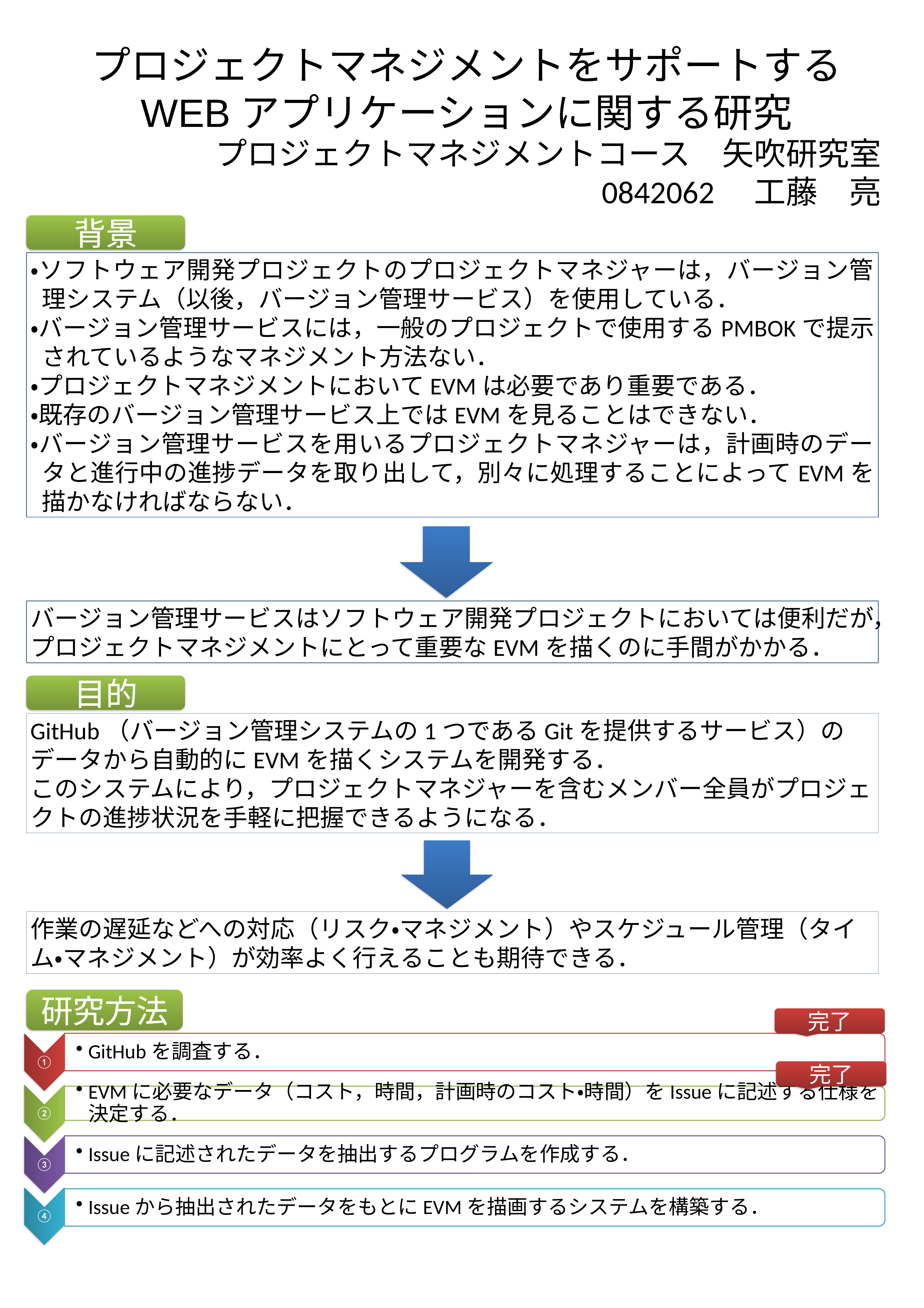

プロジェクトマネジメントをサポートする
WEBアプリケーションに関する研究
プロジェクトマネジメントコース　矢吹研究室　0842062　工藤　亮
背景
・ソフトウェア開発プロジェクトのプロジェクトマネジャーは，バージョン管理システム（以後，バージョン管理サービス）を使用している．
・バージョン管理サービスには，一般のプロジェクトで使用するPMBOKで提示されているようなマネジメント方法ない．
・プロジェクトマネジメントにおいてEVMは必要であり重要である．
・既存のバージョン管理サービス上ではEVMを見ることはできない．
・バージョン管理サービスを用いるプロジェクトマネジャーは，計画時のデータと進行中の進捗データを取り出して，別々に処理することによってEVMを描かなければならない．

バージョン管理サービスはソフトウェア開発プロジェクトにおいては便利だが，プロジェクトマネジメントにとって重要なEVMを描くのに手間がかかる．
目的
GitHub（バージョン管理システムの1つであるGitを提供するサービス）のデータから自動的にEVMを描くシステムを開発する．
このシステムにより，プロジェクトマネジャーを含むメンバー全員がプロジェクトの進捗状況を手軽に把握できるようになる．

作業の遅延などへの対応（リスク・マネジメント）やスケジュール管理（タイム・マネジメント）が効率よく行えることも期待できる．
研究方法
完了
①
GitHubを調査する．
②
EVMに必要なデータ（コスト，時間，計画時のコスト・時間）をIssueに記述する仕様を決定する．
③
Issueに記述されたデータを抽出するプログラムを作成する．
④
Issueから抽出されたデータをもとにEVMを描画するシステムを構築する．
完了